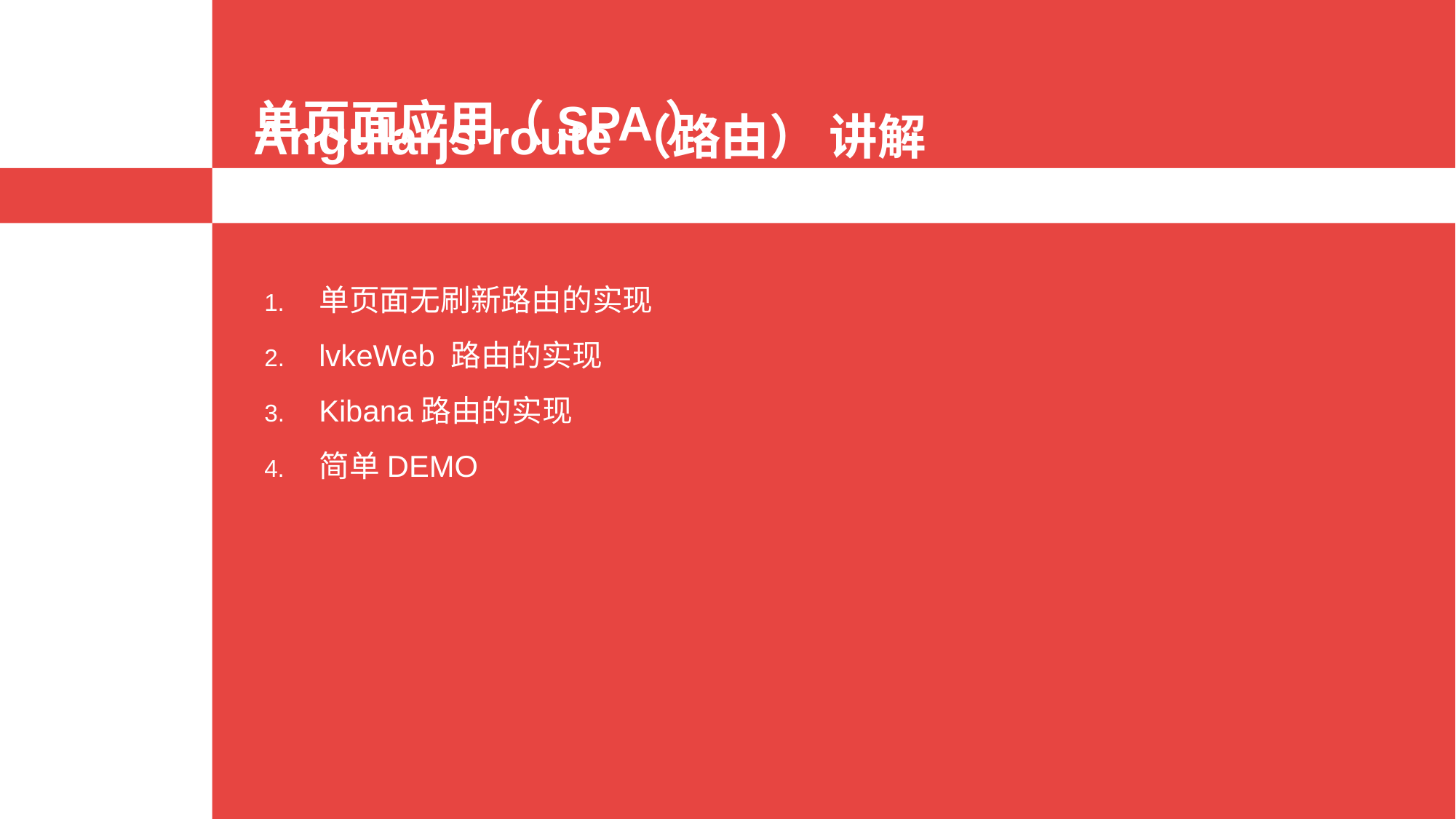

# Angularjs route（路由） 讲解
单页面应用（SPA）
单页面无刷新路由的实现
lvkeWeb 路由的实现
Kibana路由的实现
简单DEMO